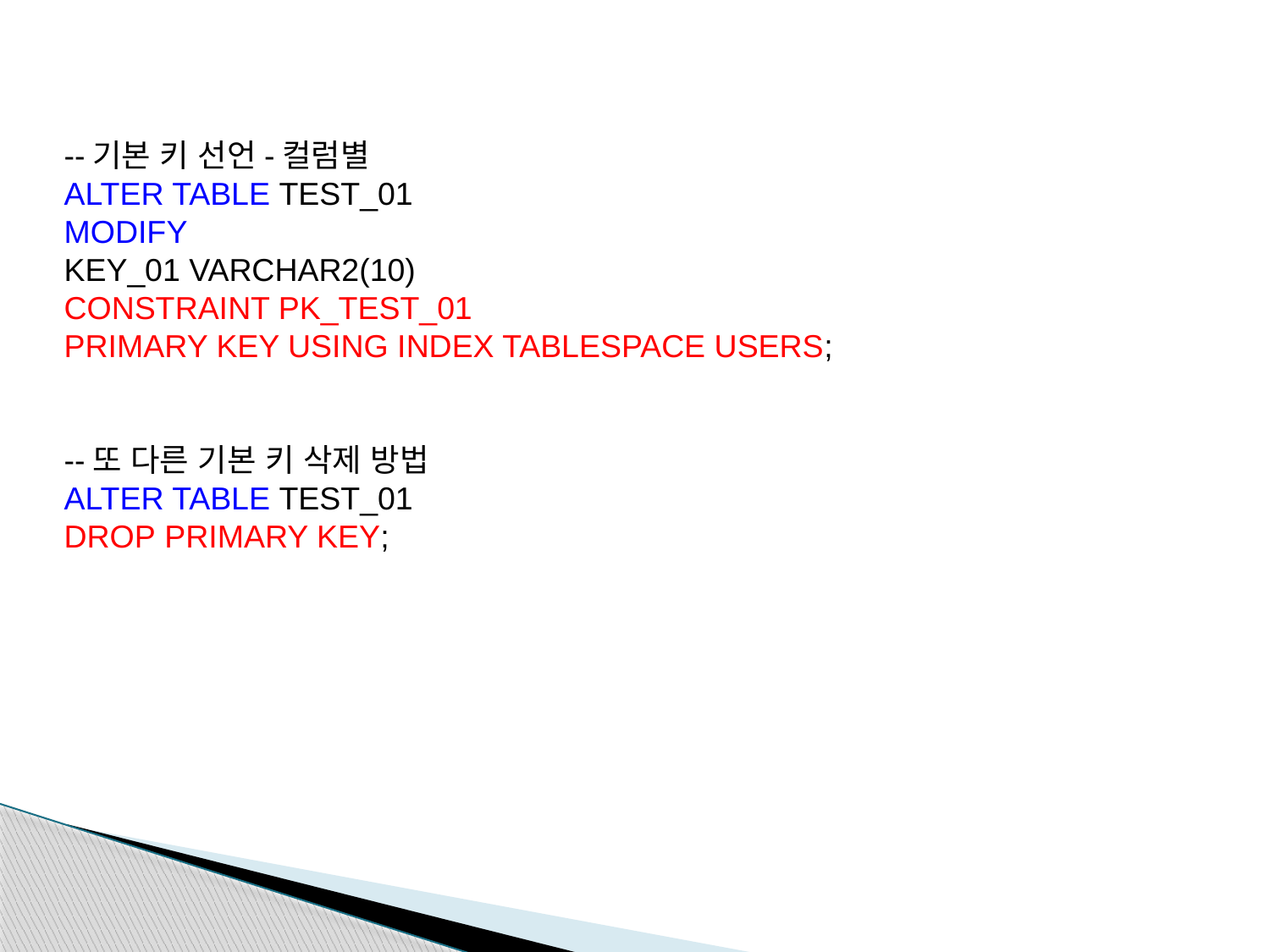

--기본 키 선언-컬럼별
ALTER TABLE TEST_01
MODIFY
KEY_01 VARCHAR2(10)
CONSTRAINT PK_TEST_01
PRIMARY KEY USING INDEX TABLESPACE USERS;

--또 다른 기본 키 삭제 방법
ALTER TABLE TEST_01
DROP PRIMARY KEY;